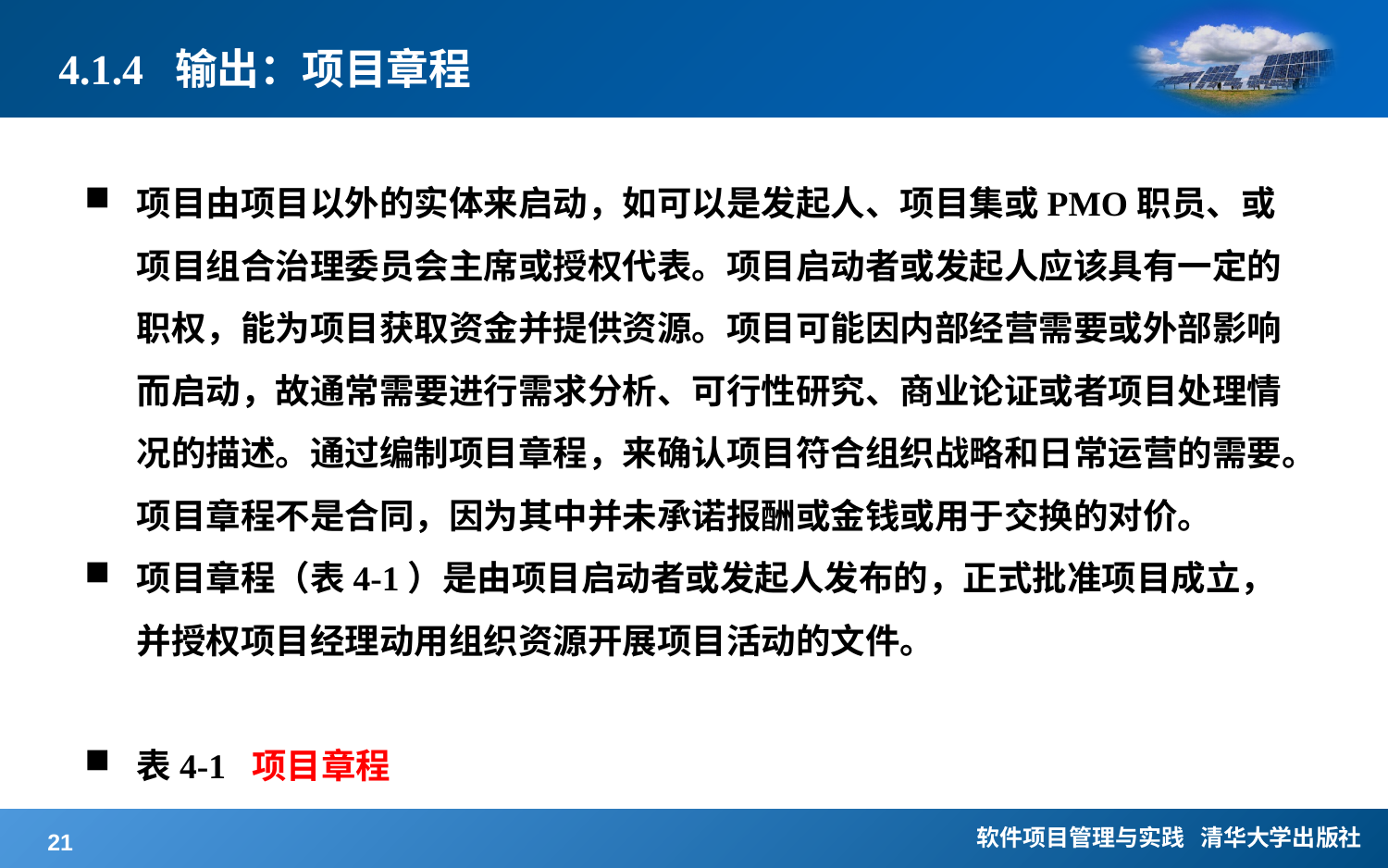

# 4.1.4  输出：项目章程
项目由项目以外的实体来启动，如可以是发起人、项目集或PMO职员、或项目组合治理委员会主席或授权代表。项目启动者或发起人应该具有一定的职权，能为项目获取资金并提供资源。项目可能因内部经营需要或外部影响而启动，故通常需要进行需求分析、可行性研究、商业论证或者项目处理情况的描述。通过编制项目章程，来确认项目符合组织战略和日常运营的需要。项目章程不是合同，因为其中并未承诺报酬或金钱或用于交换的对价。
项目章程（表4-1）是由项目启动者或发起人发布的，正式批准项目成立，并授权项目经理动用组织资源开展项目活动的文件。

表4-1  项目章程